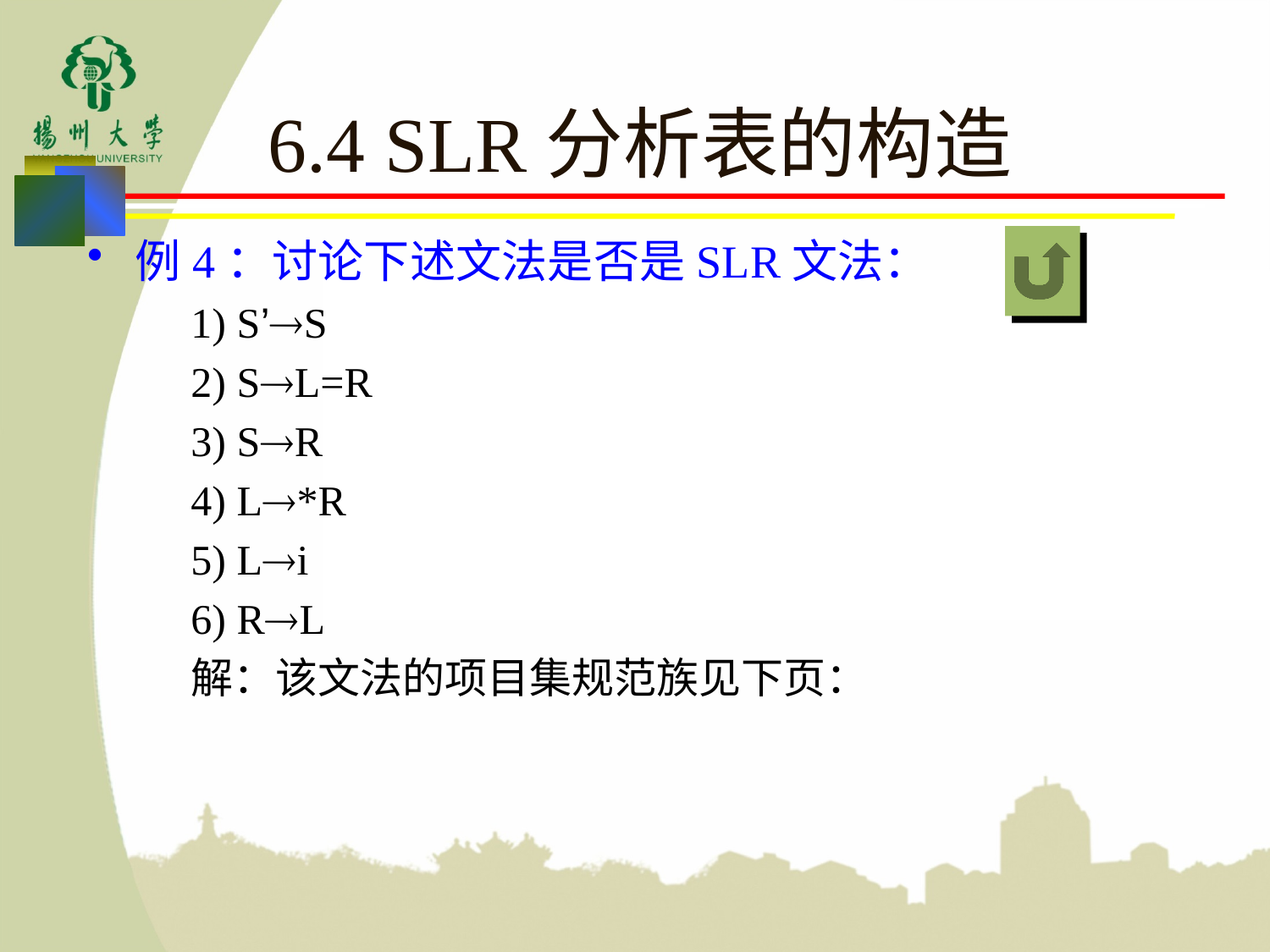

# 6.4 SLR分析表的构造
例4：讨论下述文法是否是SLR文法：
	1) S’→S
	2) S→L=R
	3) S→R
	4) L→*R
	5) L→i
	6) R→L
	解：该文法的项目集规范族见下页：

72